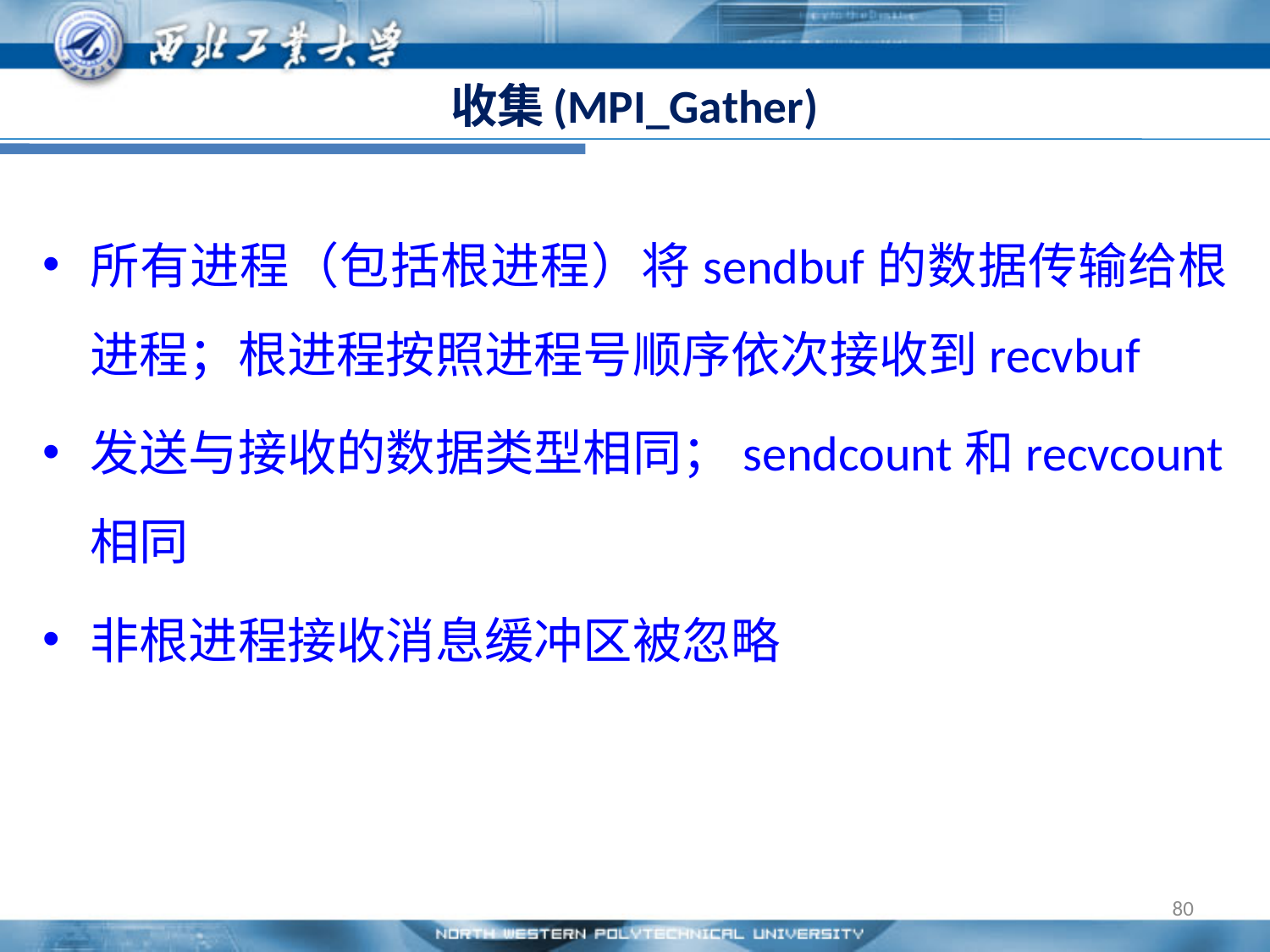

# 收集(MPI_Gather)
所有进程（包括根进程）将sendbuf的数据传输给根进程；根进程按照进程号顺序依次接收到recvbuf
发送与接收的数据类型相同；sendcount和recvcount相同
非根进程接收消息缓冲区被忽略

80